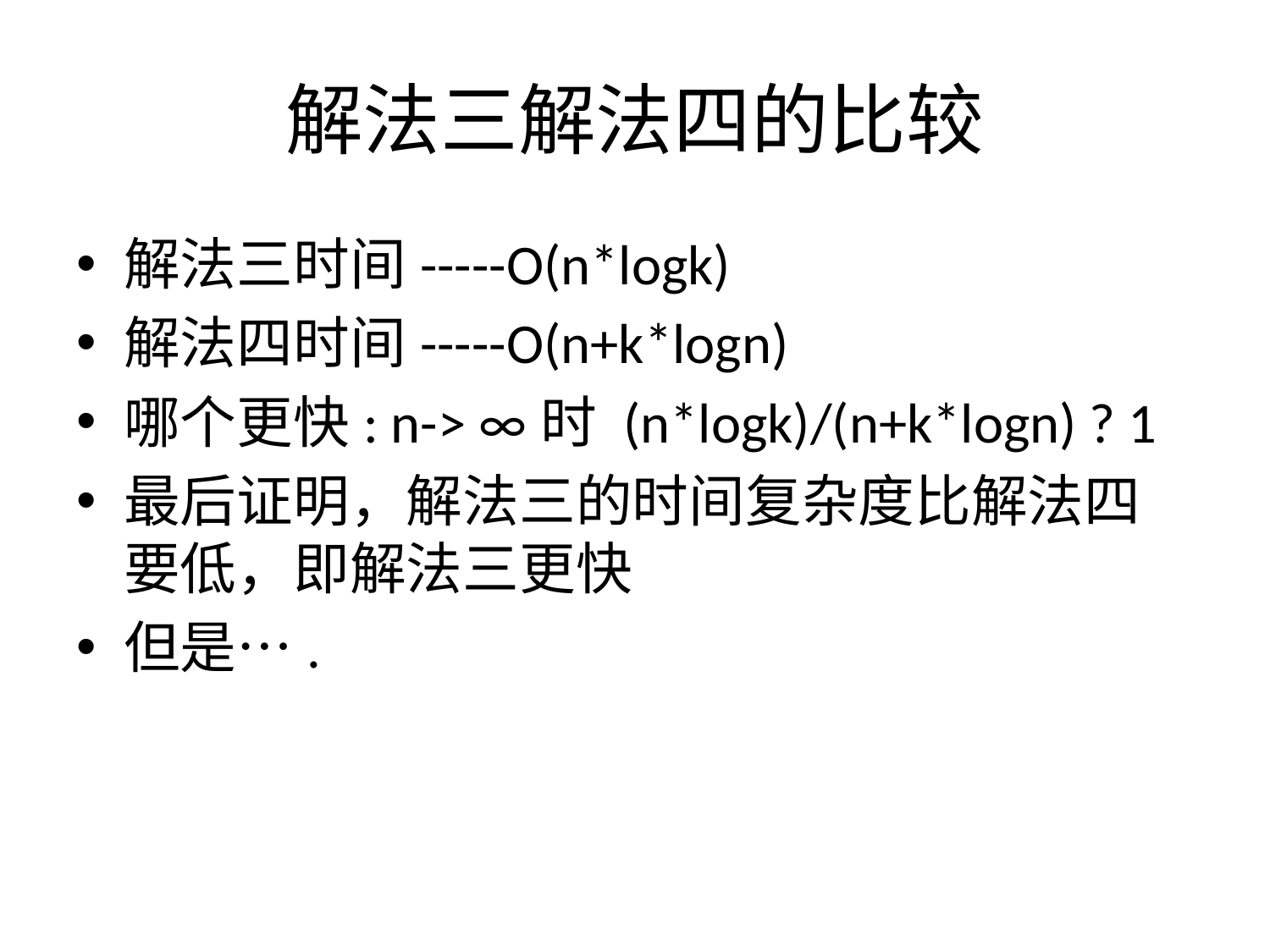

# 解法三解法四的比较
解法三时间-----O(n*logk)
解法四时间-----O(n+k*logn)
哪个更快: n-> ∞时 (n*logk)/(n+k*logn) ? 1
最后证明，解法三的时间复杂度比解法四要低，即解法三更快
但是….